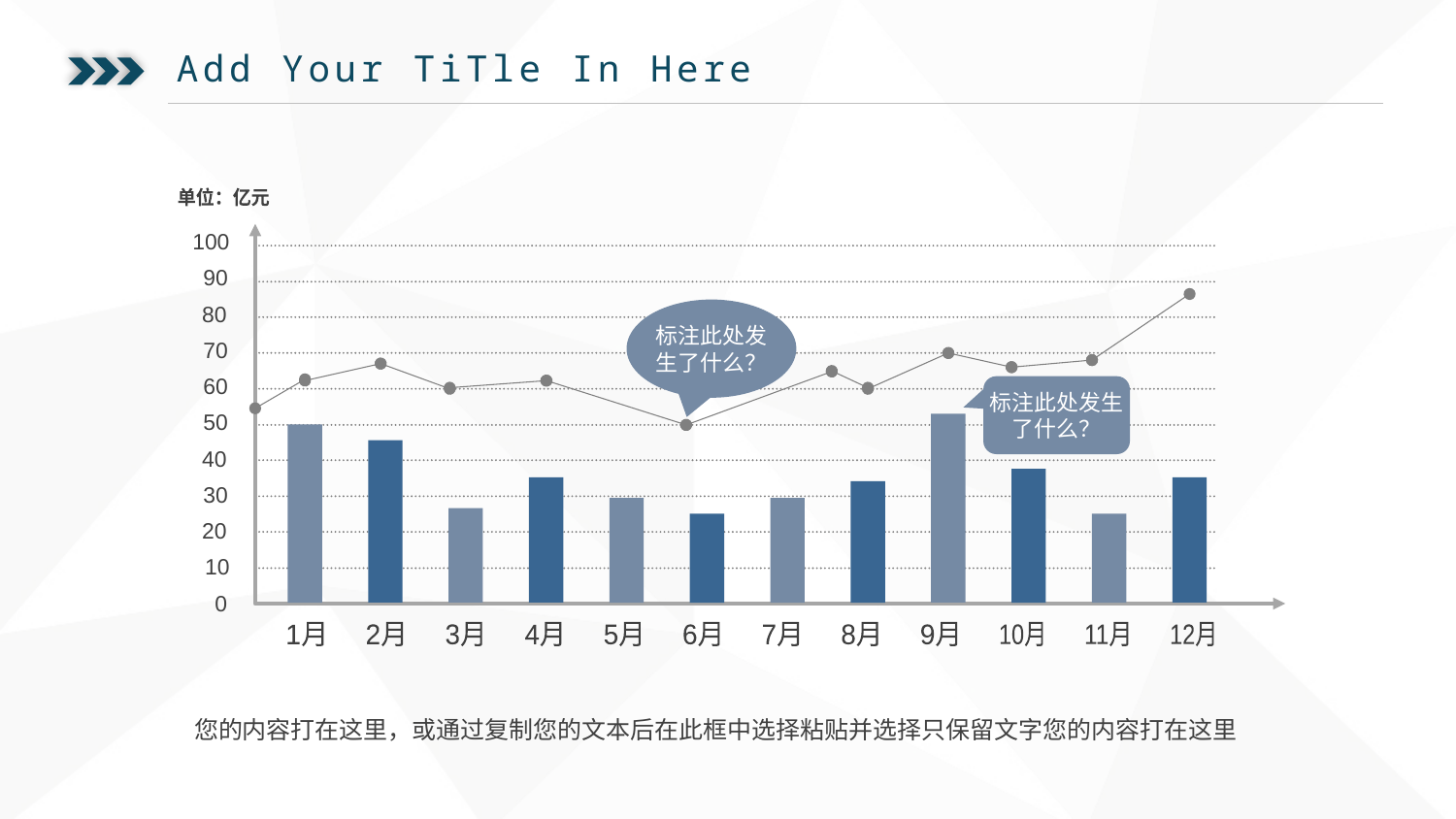

单位：亿元
100
90
80
70
60
50
40
30
20
10
0

标注此处发生了什么？
标注此处发生了什么？

1月
2月
3月
4月
5月
6月
7月
8月
9月
10月
11月
12月
您的内容打在这里，或通过复制您的文本后在此框中选择粘贴并选择只保留文字您的内容打在这里